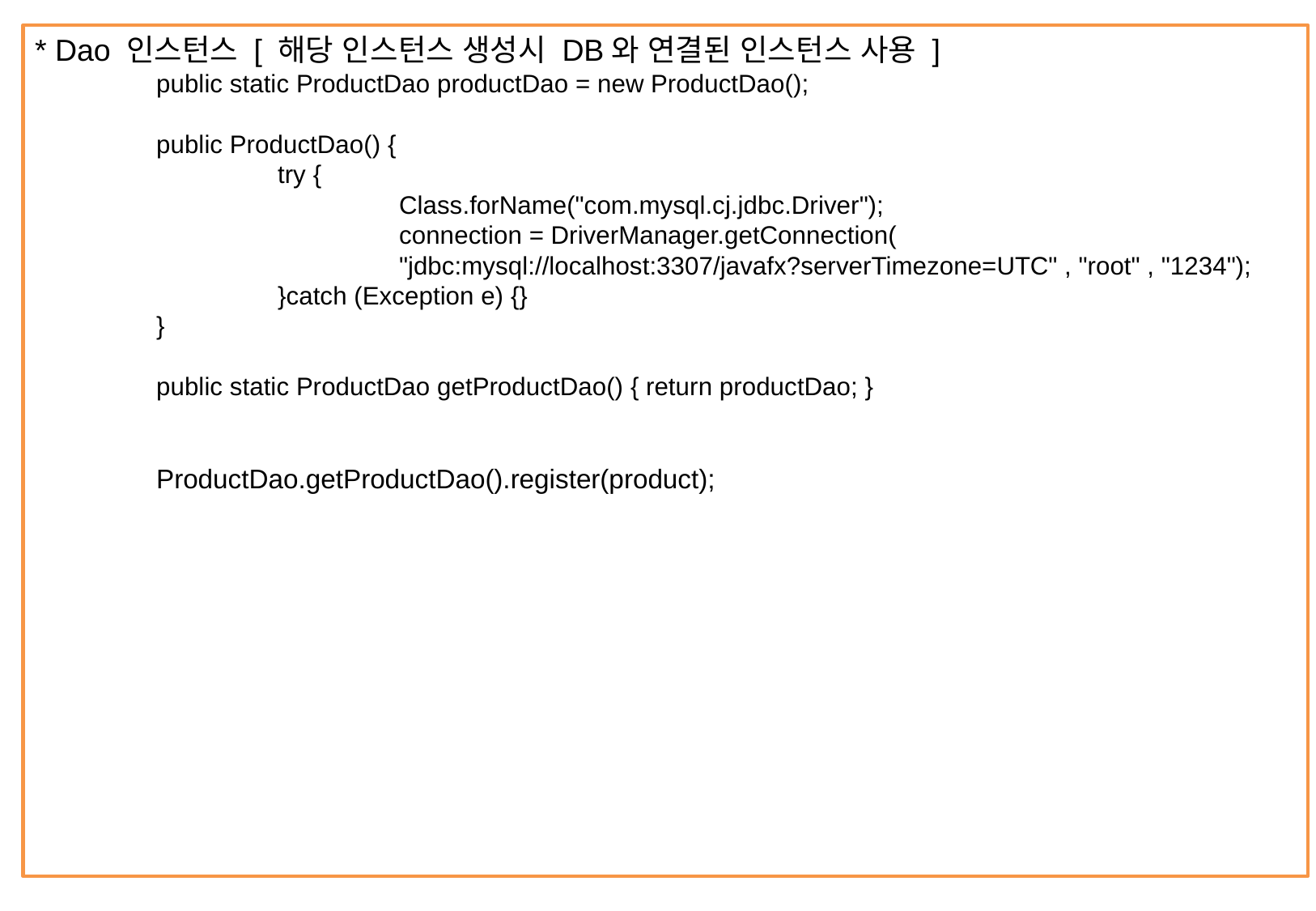

* Dao 인스턴스 [ 해당 인스턴스 생성시 DB와 연결된 인스턴스 사용 ]
	public static ProductDao productDao = new ProductDao();

	public ProductDao() {
		try {
			Class.forName("com.mysql.cj.jdbc.Driver");
			connection = DriverManager.getConnection(
			"jdbc:mysql://localhost:3307/javafx?serverTimezone=UTC" , "root" , "1234");
		}catch (Exception e) {}
	}

	public static ProductDao getProductDao() { return productDao; }

	ProductDao.getProductDao().register(product);